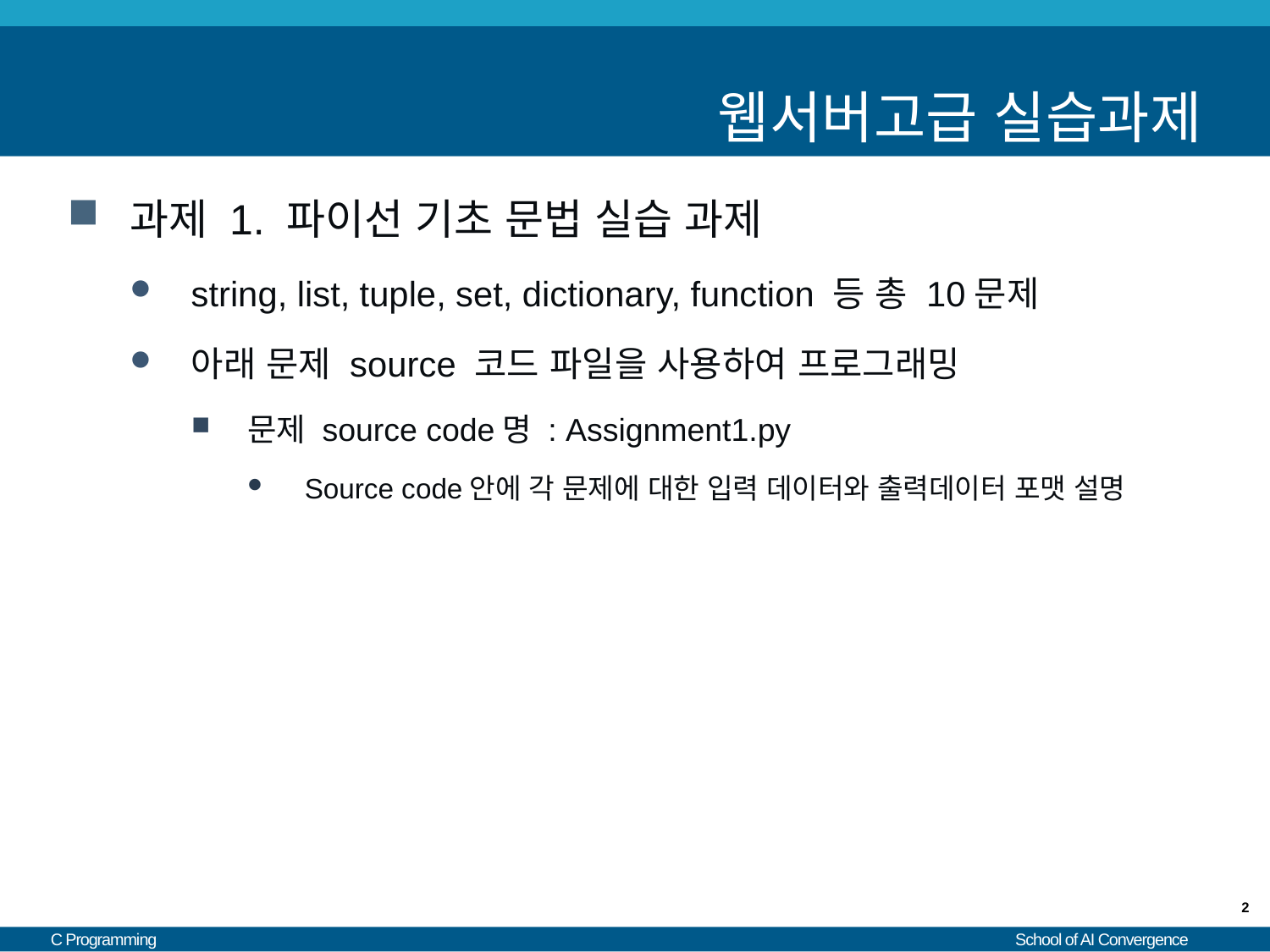

# 웹서버고급 실습과제
과제 1. 파이선 기초 문법 실습 과제
string, list, tuple, set, dictionary, function 등 총 10문제
아래 문제 source 코드 파일을 사용하여 프로그래밍
문제 source code명 : Assignment1.py
Source code안에 각 문제에 대한 입력 데이터와 출력데이터 포맷 설명

2